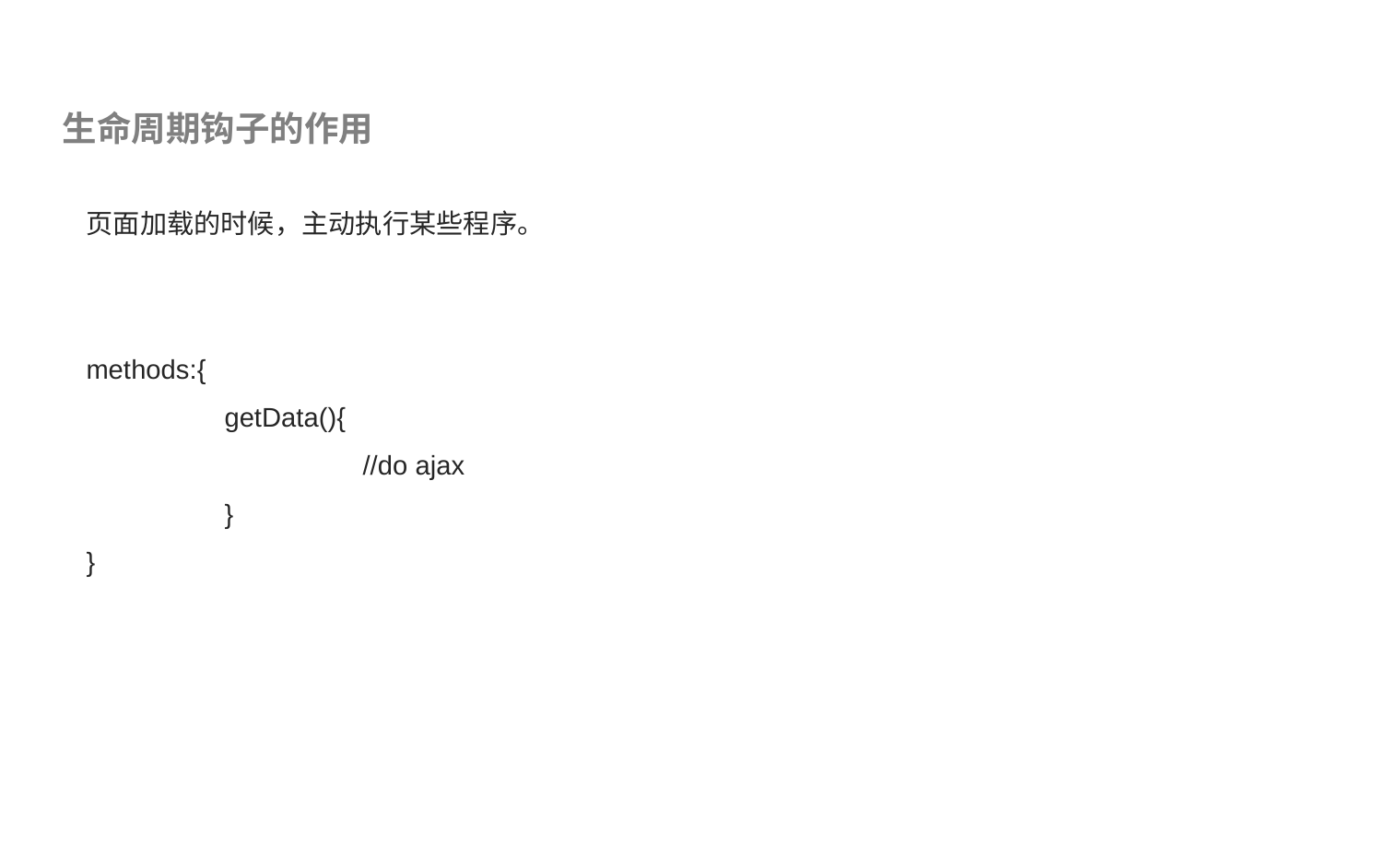

生命周期钩子的作用
页面加载的时候，主动执行某些程序。

methods:{
	getData(){
		//do ajax
	}
}